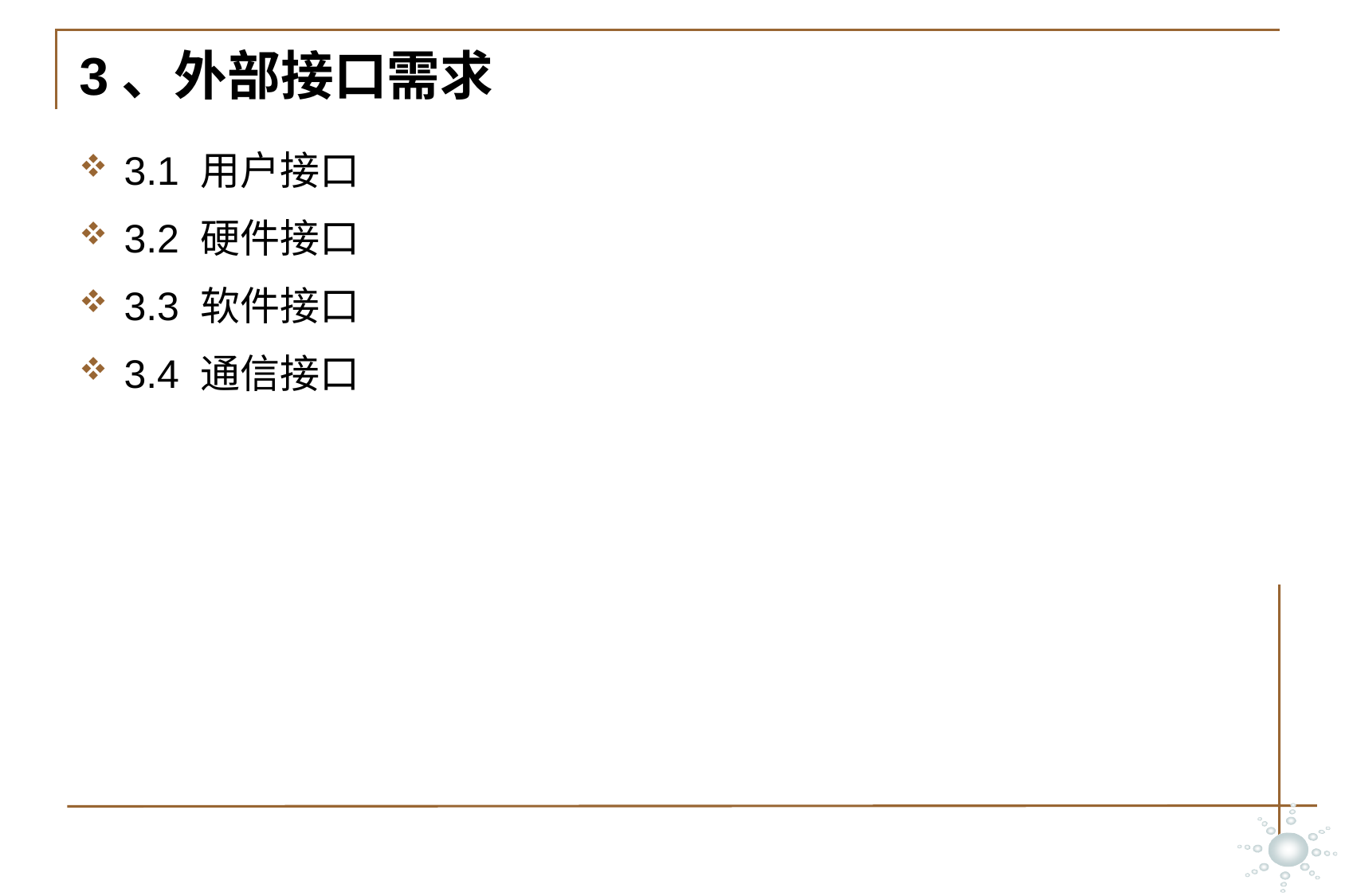

# 3、外部接口需求
3.1 用户接口
3.2 硬件接口
3.3 软件接口
3.4 通信接口

22